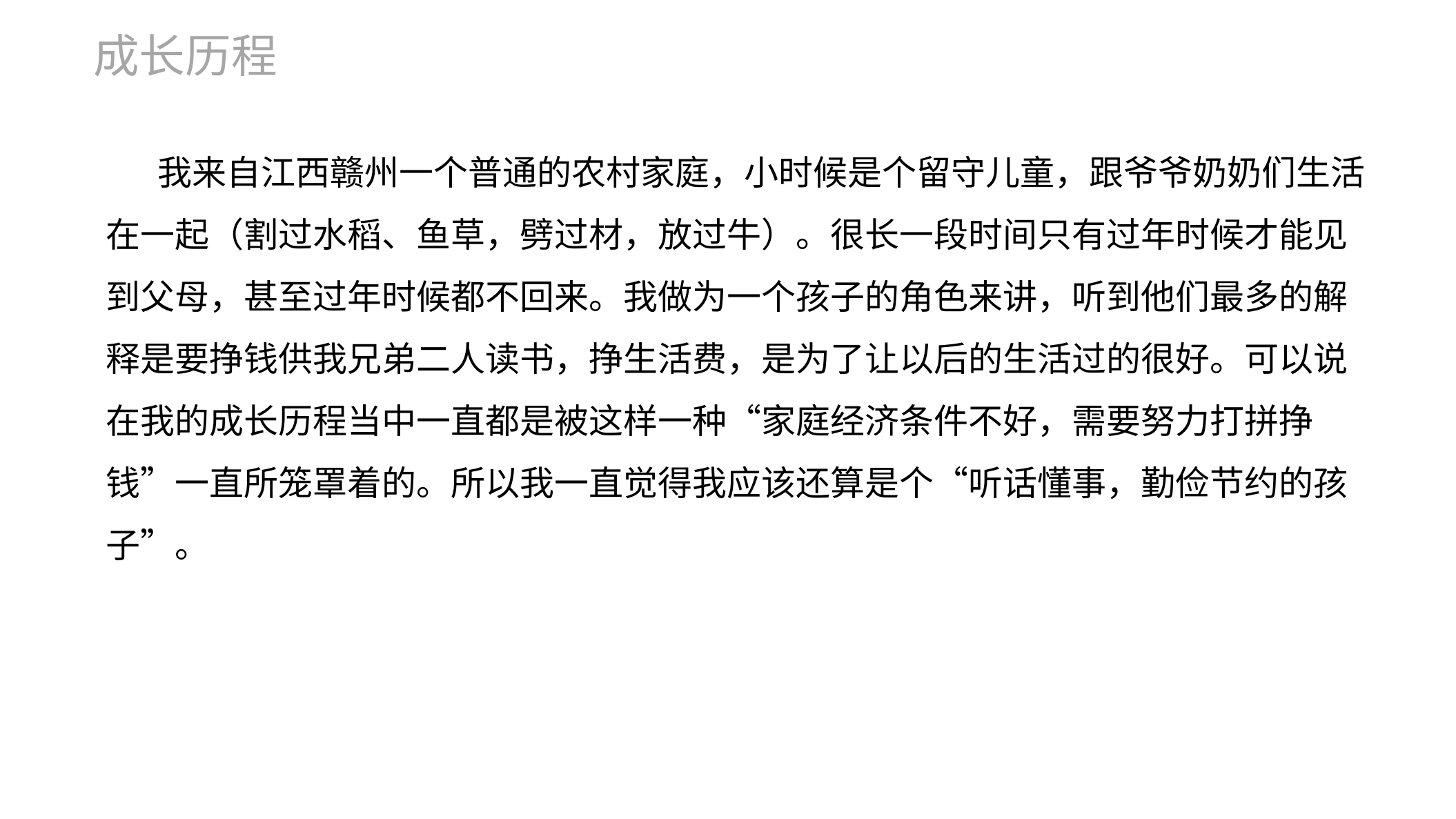

成长历程
我来自江西赣州一个普通的农村家庭，小时候是个留守儿童，跟爷爷奶奶们生活在一起（割过水稻、鱼草，劈过材，放过牛）。很长一段时间只有过年时候才能见到父母，甚至过年时候都不回来。我做为一个孩子的角色来讲，听到他们最多的解释是要挣钱供我兄弟二人读书，挣生活费，是为了让以后的生活过的很好。可以说在我的成长历程当中一直都是被这样一种“家庭经济条件不好，需要努力打拼挣钱”一直所笼罩着的。所以我一直觉得我应该还算是个“听话懂事，勤俭节约的孩子”。